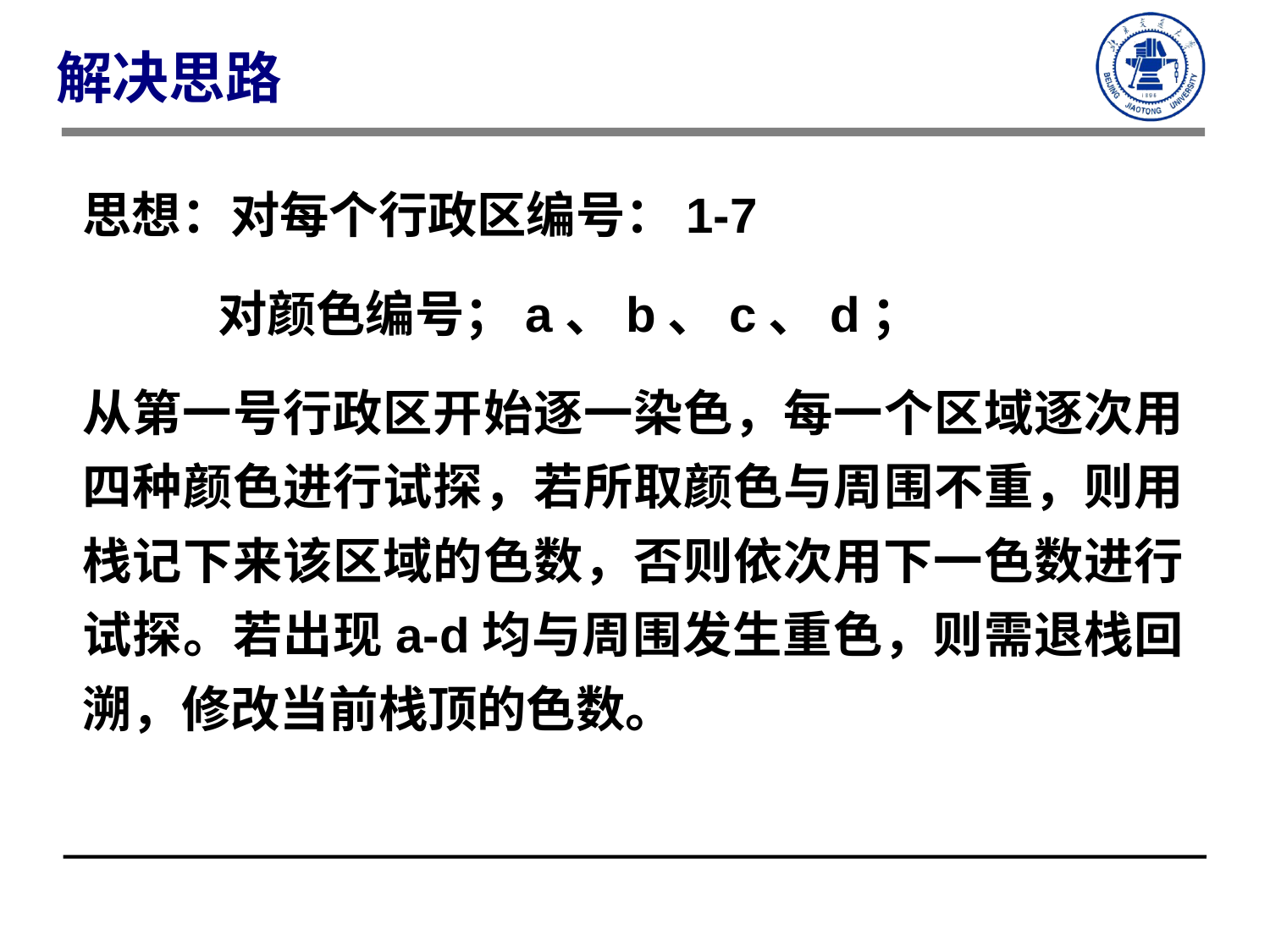

解决思路
思想：对每个行政区编号：1-7
           对颜色编号；a、b、c、d；
从第一号行政区开始逐一染色，每一个区域逐次用四种颜色进行试探，若所取颜色与周围不重，则用栈记下来该区域的色数，否则依次用下一色数进行试探。若出现a-d均与周围发生重色，则需退栈回溯，修改当前栈顶的色数。